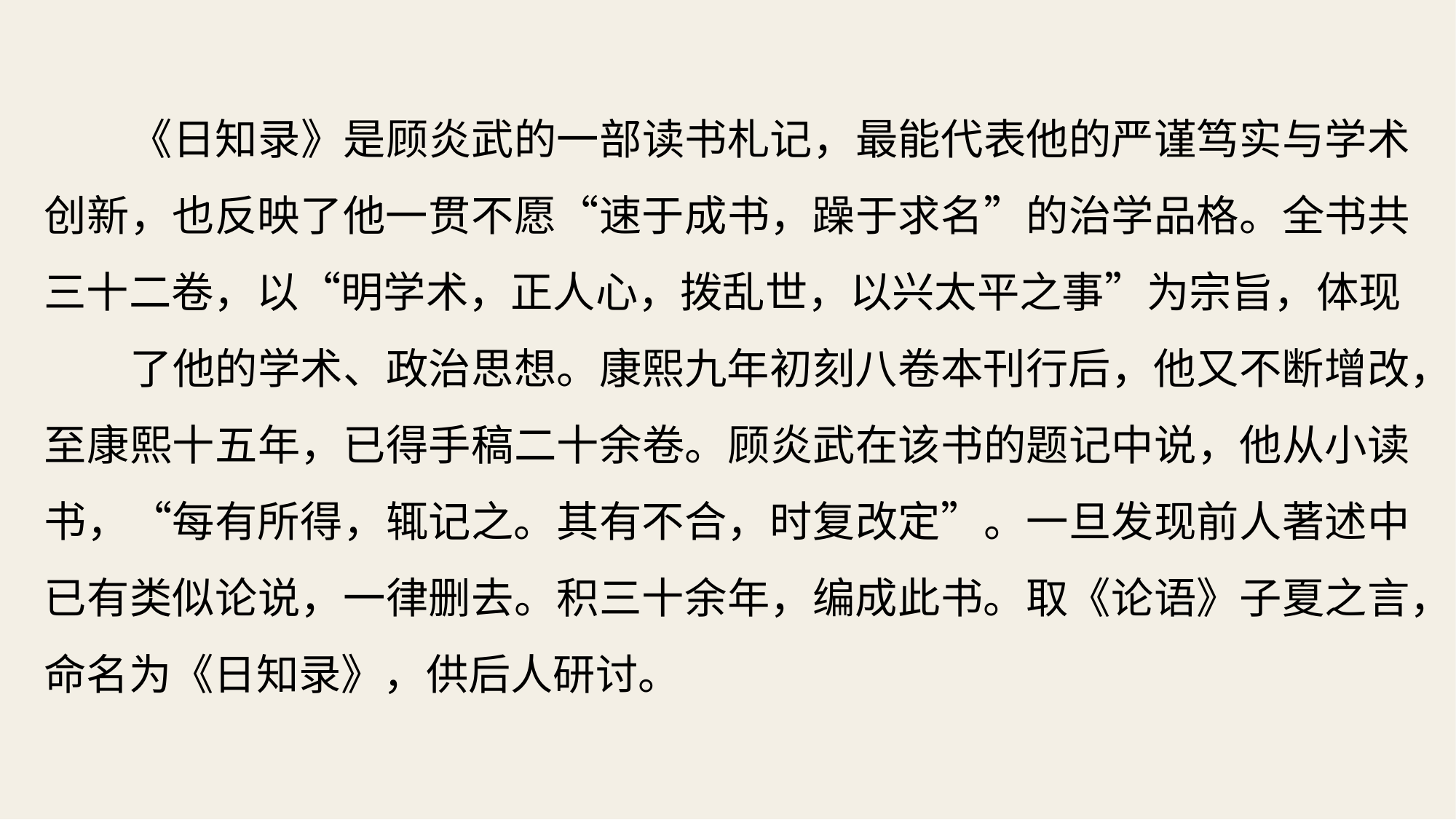

《日知录》是顾炎武的一部读书札记，最能代表他的严谨笃实与学术创新，也反映了他一贯不愿“速于成书，躁于求名”的治学品格。全书共三十二卷，以“明学术，正人心，拨乱世，以兴太平之事”为宗旨，体现
了他的学术、政治思想。康熙九年初刻八卷本刊行后，他又不断增改，至康熙十五年，已得手稿二十余卷。顾炎武在该书的题记中说，他从小读书，“每有所得，辄记之。其有不合，时复改定”。一旦发现前人著述中已有类似论说，一律删去。积三十余年，编成此书。取《论语》子夏之言，命名为《日知录》，供后人研讨。